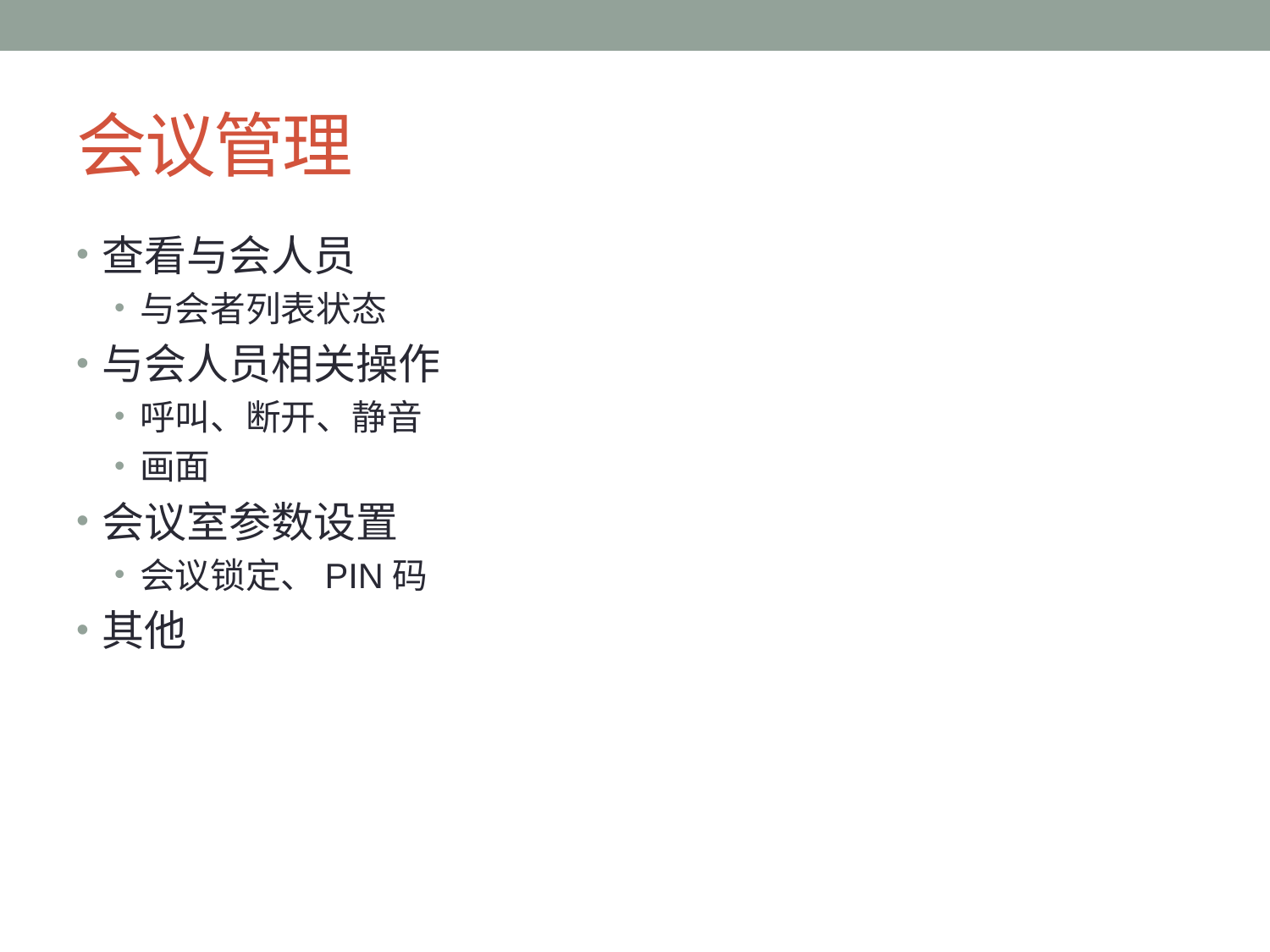

# 会议管理
查看与会人员
与会者列表状态
与会人员相关操作
呼叫、断开、静音
画面
会议室参数设置
会议锁定、PIN码
其他